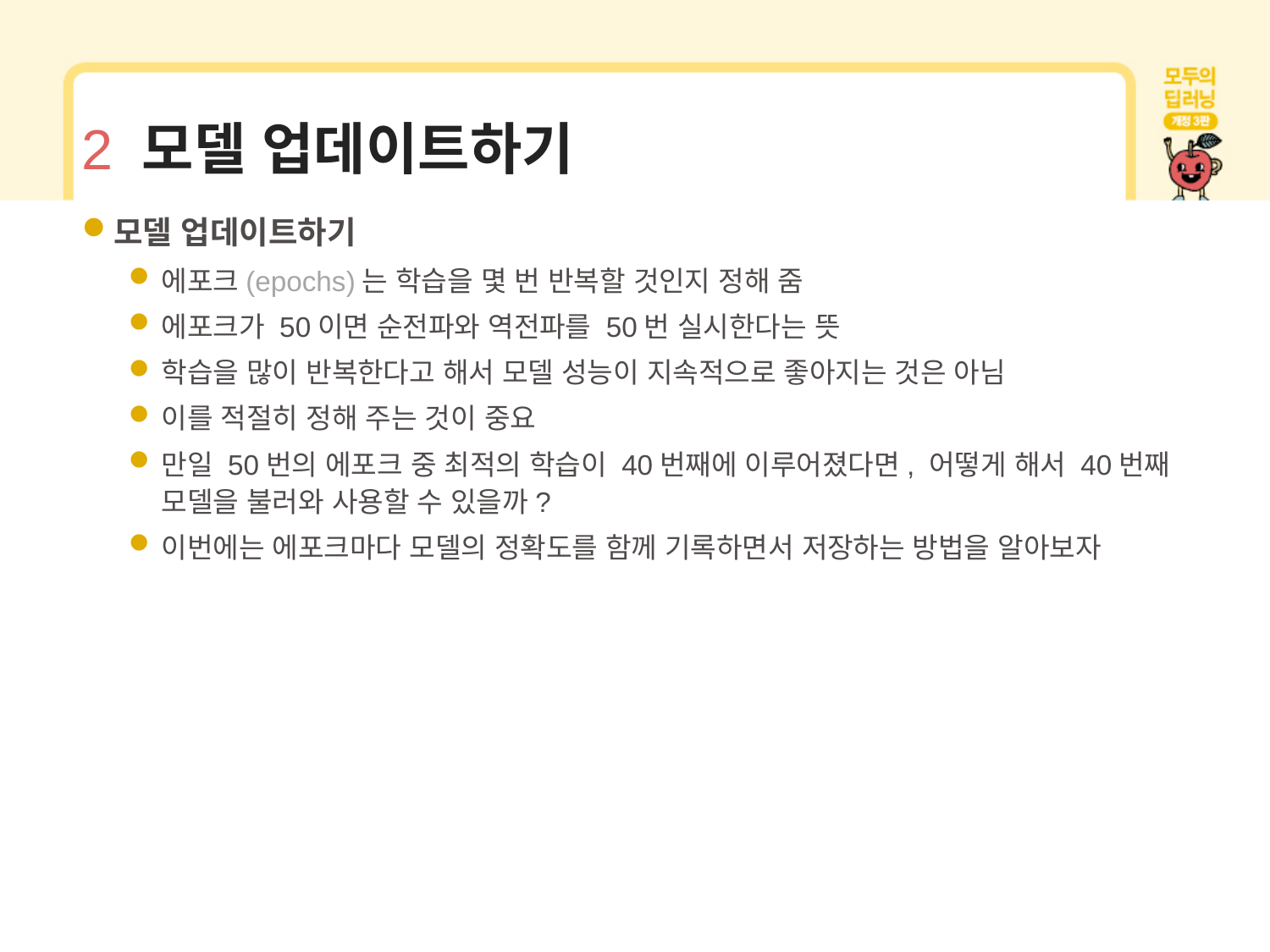

# 2 모델 업데이트하기
모델 업데이트하기
에포크(epochs)는 학습을 몇 번 반복할 것인지 정해 줌
에포크가 50이면 순전파와 역전파를 50번 실시한다는 뜻
학습을 많이 반복한다고 해서 모델 성능이 지속적으로 좋아지는 것은 아님
이를 적절히 정해 주는 것이 중요
만일 50번의 에포크 중 최적의 학습이 40번째에 이루어졌다면, 어떻게 해서 40번째 모델을 불러와 사용할 수 있을까?
이번에는 에포크마다 모델의 정확도를 함께 기록하면서 저장하는 방법을 알아보자